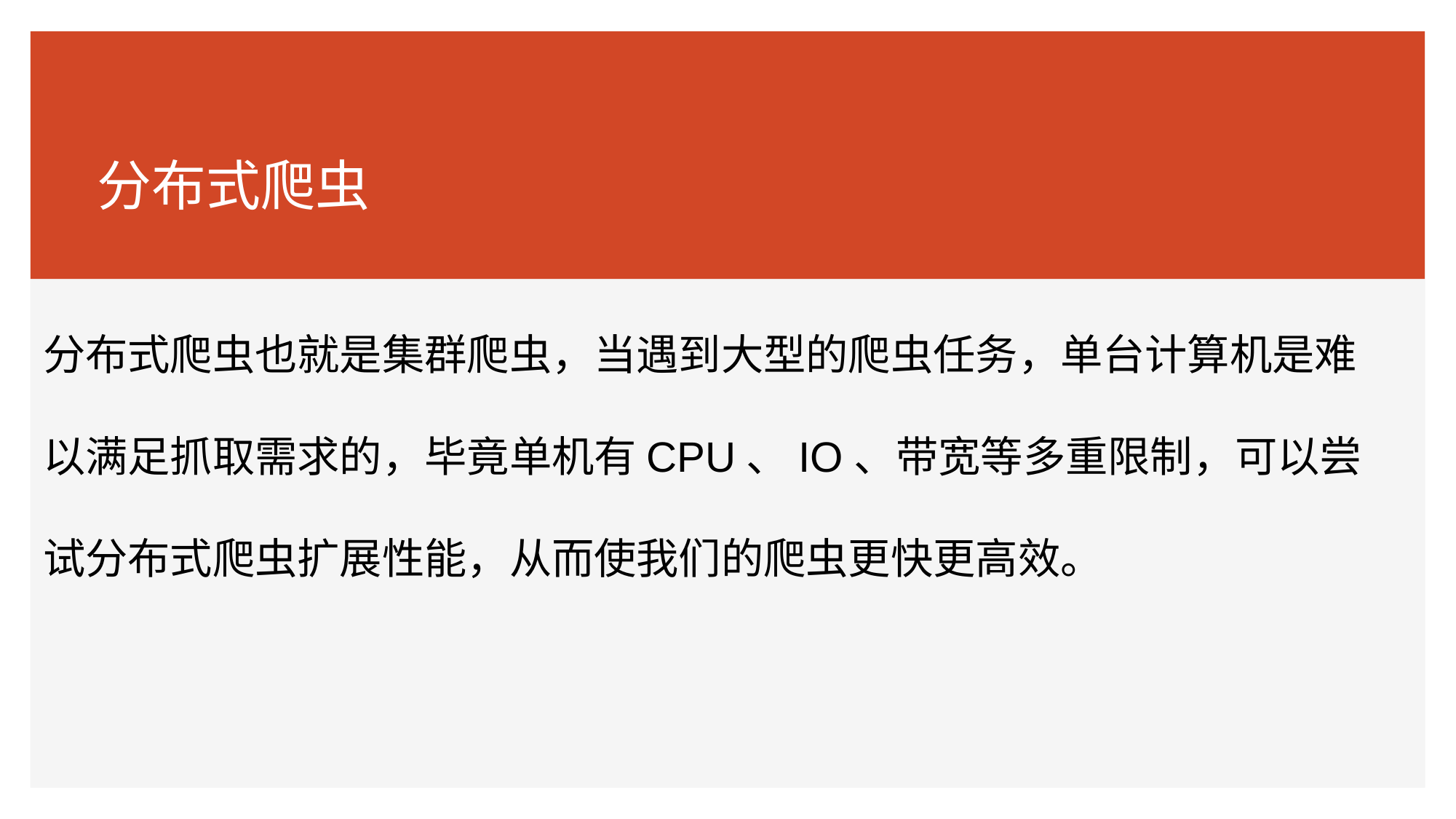

# 分布式爬虫
分布式爬虫也就是集群爬虫，当遇到大型的爬虫任务，单台计算机是难以满足抓取需求的，毕竟单机有CPU、IO、带宽等多重限制，可以尝试分布式爬虫扩展性能，从而使我们的爬虫更快更高效。